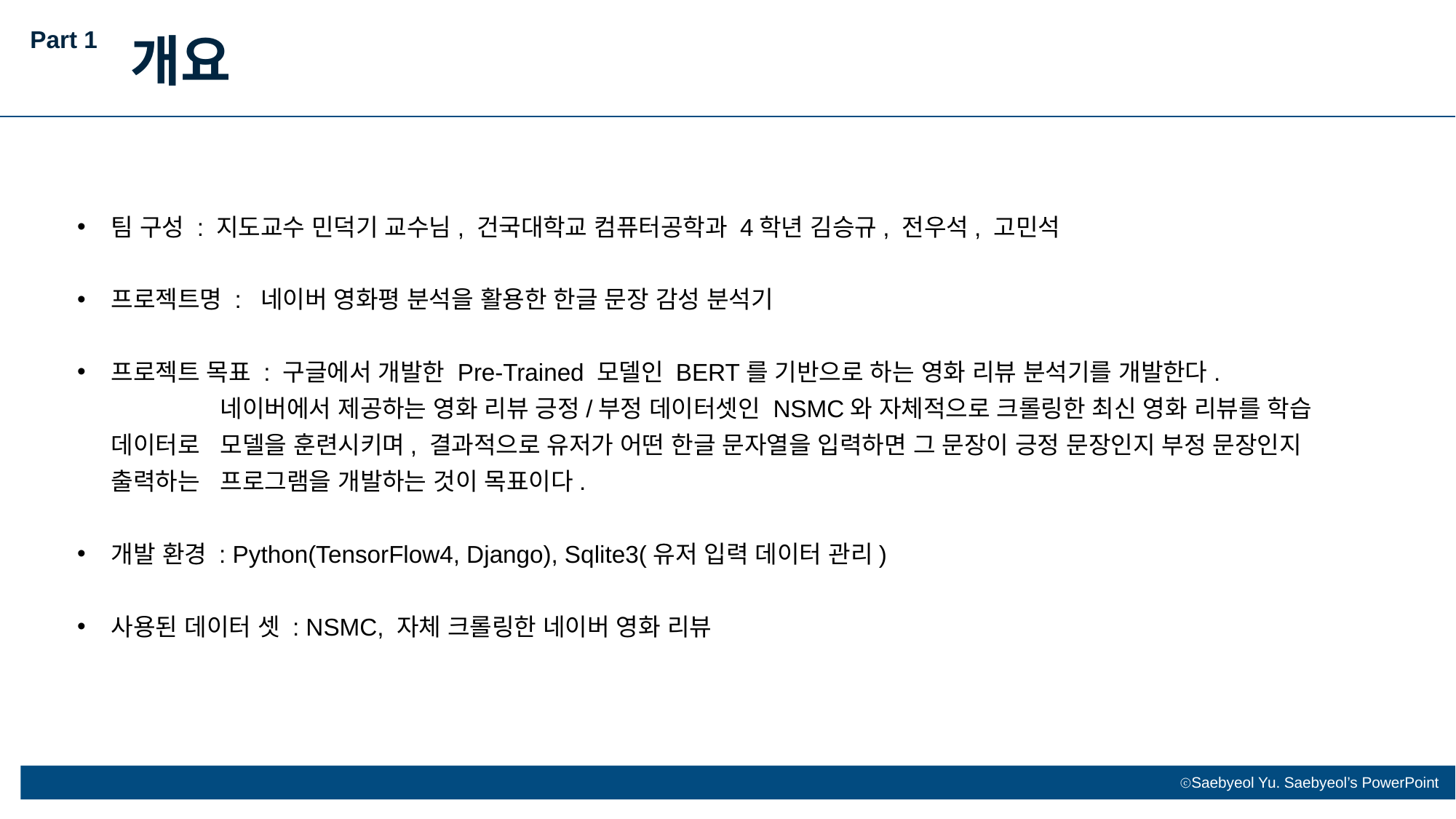

Part 1
개요
팀 구성 : 지도교수 민덕기 교수님, 건국대학교 컴퓨터공학과 4학년 김승규, 전우석, 고민석

프로젝트명 :  네이버 영화평 분석을 활용한 한글 문장 감성 분석기

프로젝트 목표 : 구글에서 개발한 Pre-Trained 모델인 BERT를 기반으로 하는 영화 리뷰 분석기를 개발한다.
	네이버에서 제공하는 영화 리뷰 긍정/부정 데이터셋인 NSMC와 자체적으로 크롤링한 최신 영화 리뷰를 학습 데이터로 	모델을 훈련시키며, 결과적으로 유저가 어떤 한글 문자열을 입력하면 그 문장이 긍정 문장인지 부정 문장인지 출력하는 	프로그램을 개발하는 것이 목표이다.

개발 환경 : Python(TensorFlow4, Django), Sqlite3(유저 입력 데이터 관리)

사용된 데이터 셋 : NSMC, 자체 크롤링한 네이버 영화 리뷰